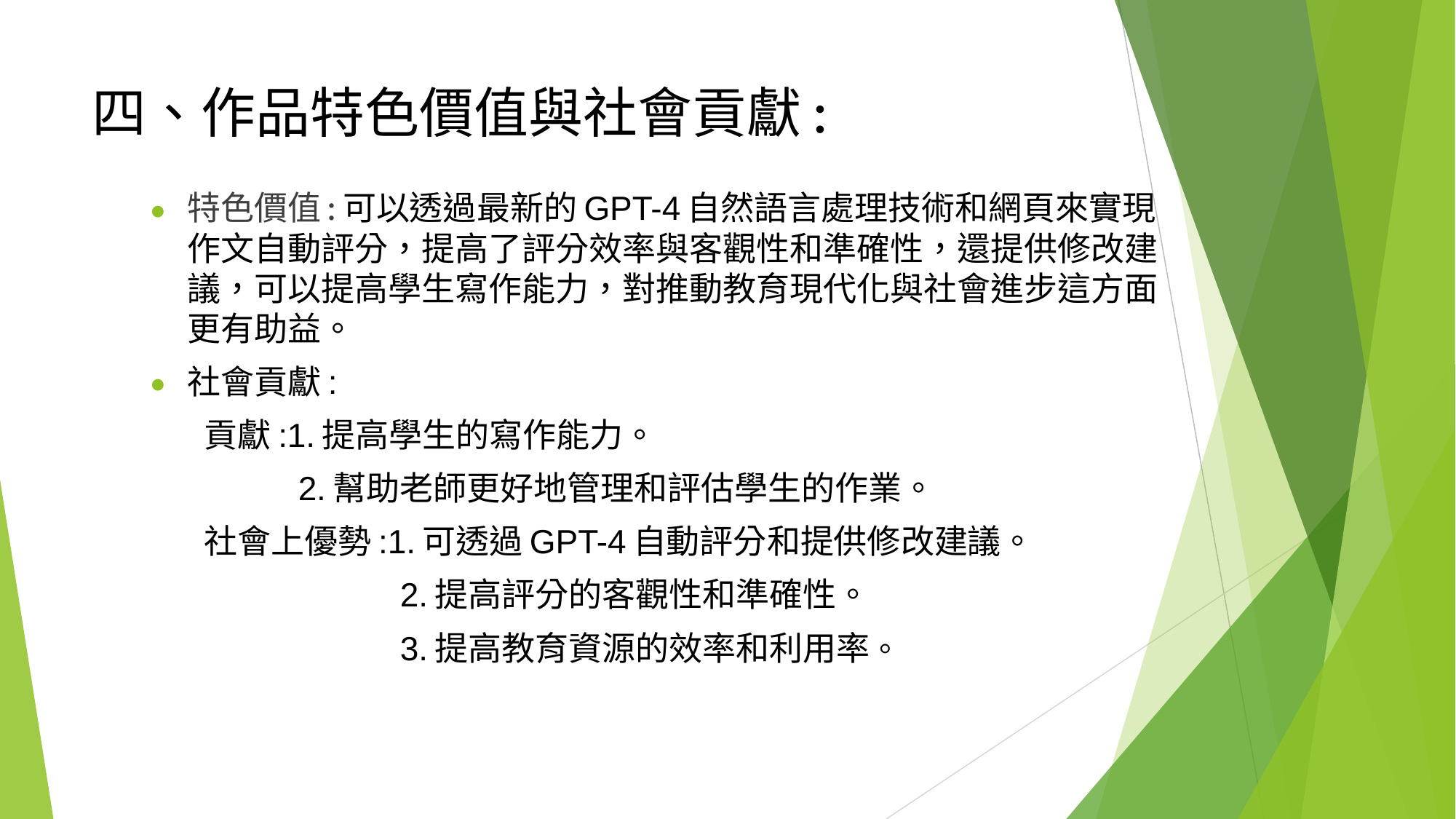

# 四、作品特色價值與社會貢獻:
特色價值:可以透過最新的GPT-4自然語言處理技術和網頁來實現作文自動評分，提高了評分效率與客觀性和準確性，還提供修改建議，可以提高學生寫作能力，對推動教育現代化與社會進步這方面更有助益。
社會貢獻:
       貢獻:1.提高學生的寫作能力。
                2.幫助老師更好地管理和評估學生的作業。
       社會上優勢:1.可透過GPT-4自動評分和提供修改建議。
                           2.提高評分的客觀性和準確性。
                           3.提高教育資源的效率和利用率。